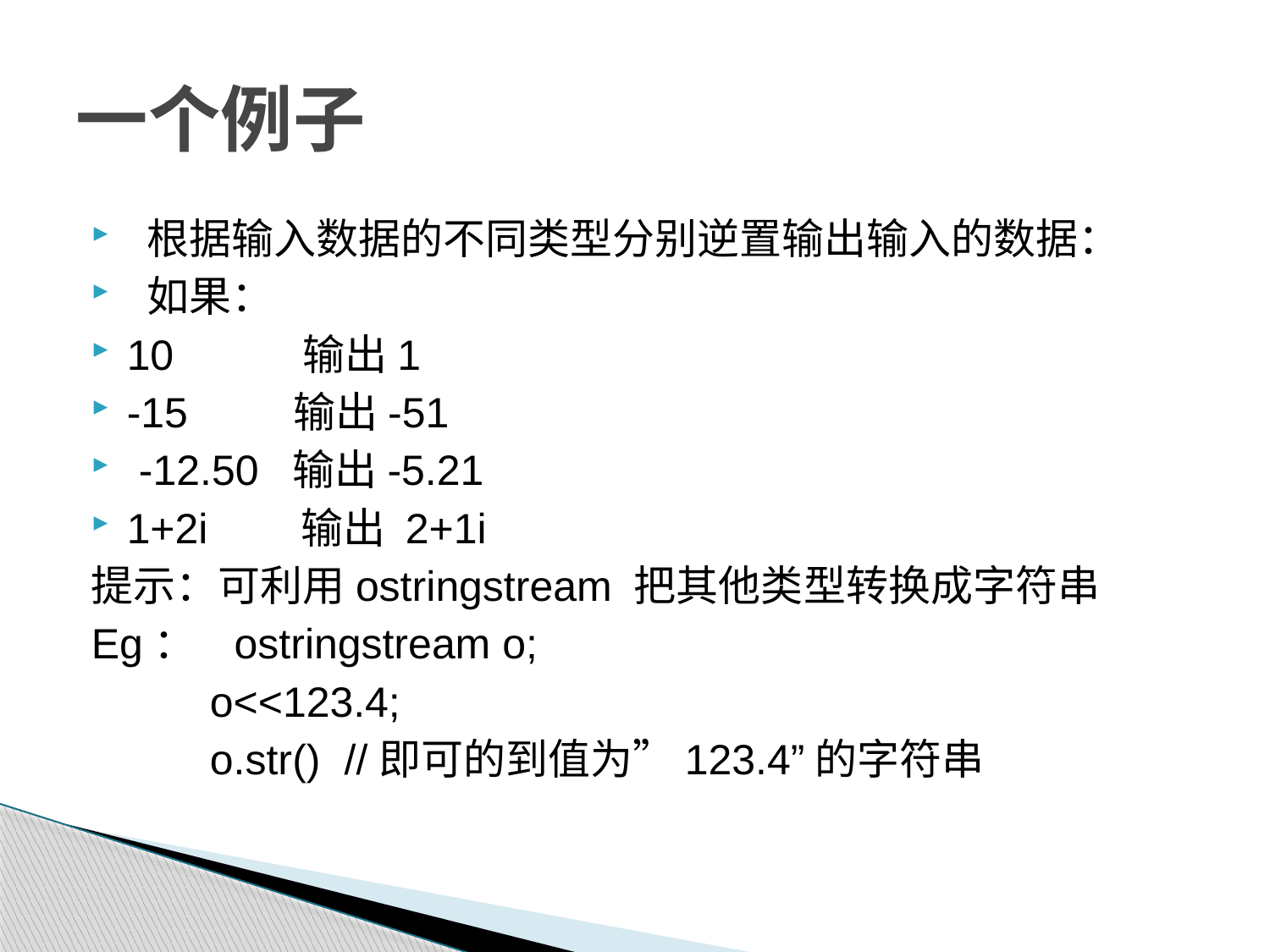

# 一个例子
 根据输入数据的不同类型分别逆置输出输入的数据：
 如果：
10          输出1
-15        输出-51
 -12.50  输出-5.21
1+2i       输出 2+1i
提示：可利用ostringstream 把其他类型转换成字符串
Eg：   ostringstream o;
          o<<123.4;
          o.str()  //即可的到值为”123.4”的字符串